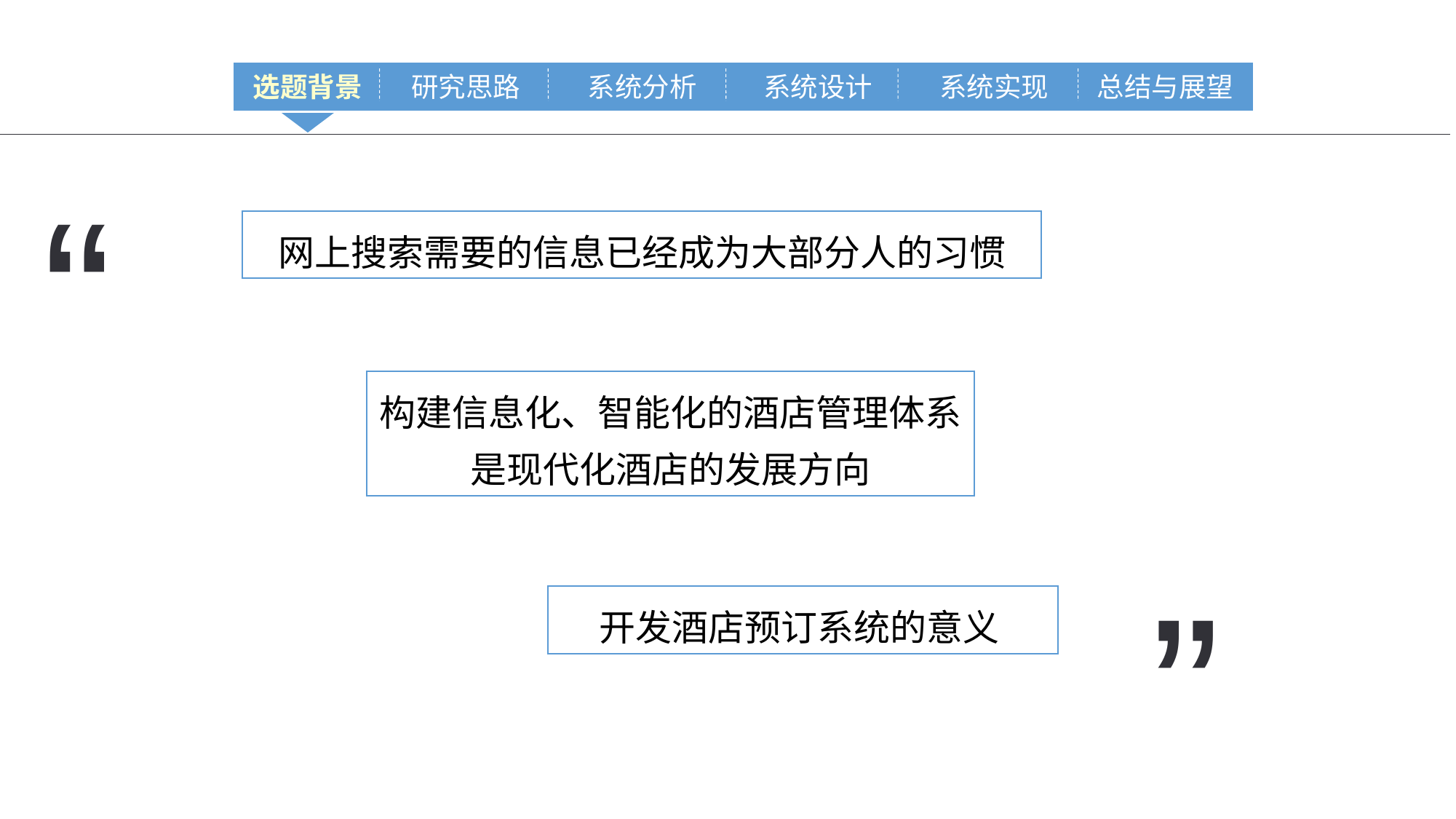

选题背景
研究思路
系统分析
系统设计
系统实现
总结与展望

“
网上搜索需要的信息已经成为大部分人的习惯
构建信息化、智能化的酒店管理体系是现代化酒店的发展方向
”
开发酒店预订系统的意义